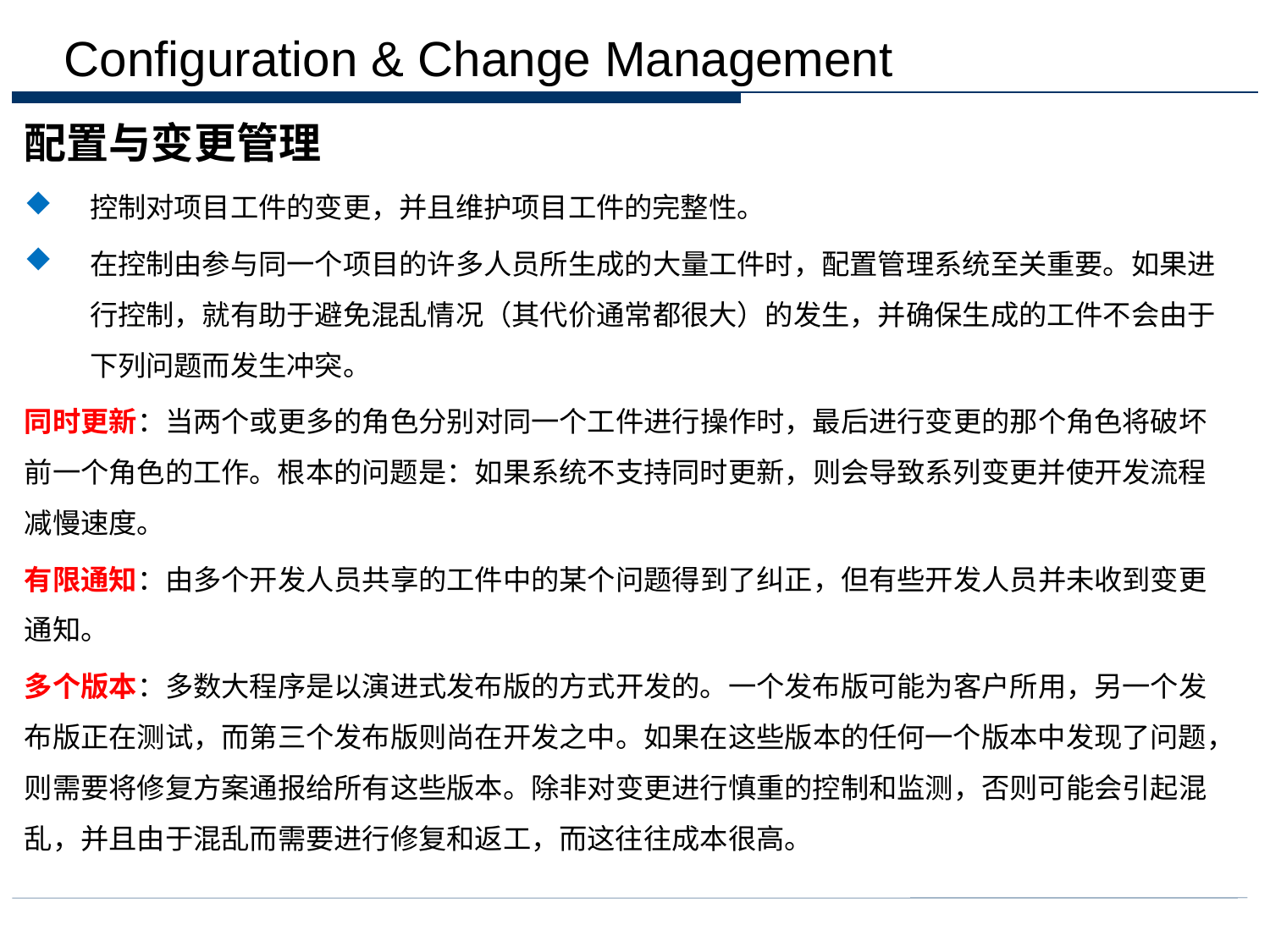

# Configuration & Change Management
配置与变更管理
控制对项目工件的变更，并且维护项目工件的完整性。
在控制由参与同一个项目的许多人员所生成的大量工件时，配置管理系统至关重要。如果进行控制，就有助于避免混乱情况（其代价通常都很大）的发生，并确保生成的工件不会由于下列问题而发生冲突。
同时更新：当两个或更多的角色分别对同一个工件进行操作时，最后进行变更的那个角色将破坏前一个角色的工作。根本的问题是：如果系统不支持同时更新，则会导致系列变更并使开发流程减慢速度。
有限通知：由多个开发人员共享的工件中的某个问题得到了纠正，但有些开发人员并未收到变更通知。
多个版本：多数大程序是以演进式发布版的方式开发的。一个发布版可能为客户所用，另一个发布版正在测试，而第三个发布版则尚在开发之中。如果在这些版本的任何一个版本中发现了问题，则需要将修复方案通报给所有这些版本。除非对变更进行慎重的控制和监测，否则可能会引起混乱，并且由于混乱而需要进行修复和返工，而这往往成本很高。

45